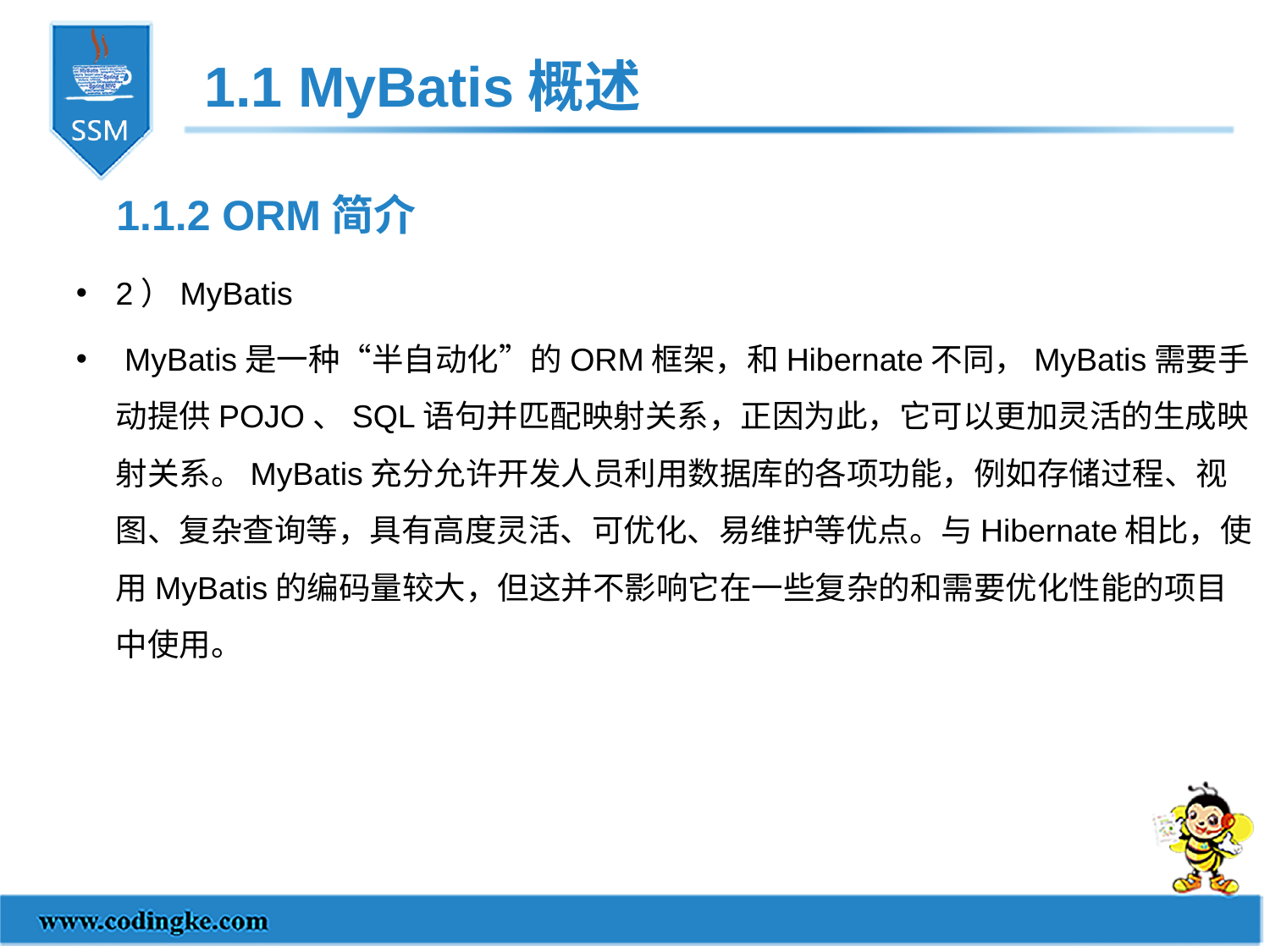

1.1 MyBatis概述
1.1.2 ORM简介
2）MyBatis
 MyBatis是一种“半自动化”的ORM框架，和Hibernate不同，MyBatis需要手动提供POJO、SQL语句并匹配映射关系，正因为此，它可以更加灵活的生成映射关系。MyBatis充分允许开发人员利用数据库的各项功能，例如存储过程、视图、复杂查询等，具有高度灵活、可优化、易维护等优点。与Hibernate相比，使用MyBatis的编码量较大，但这并不影响它在一些复杂的和需要优化性能的项目中使用。